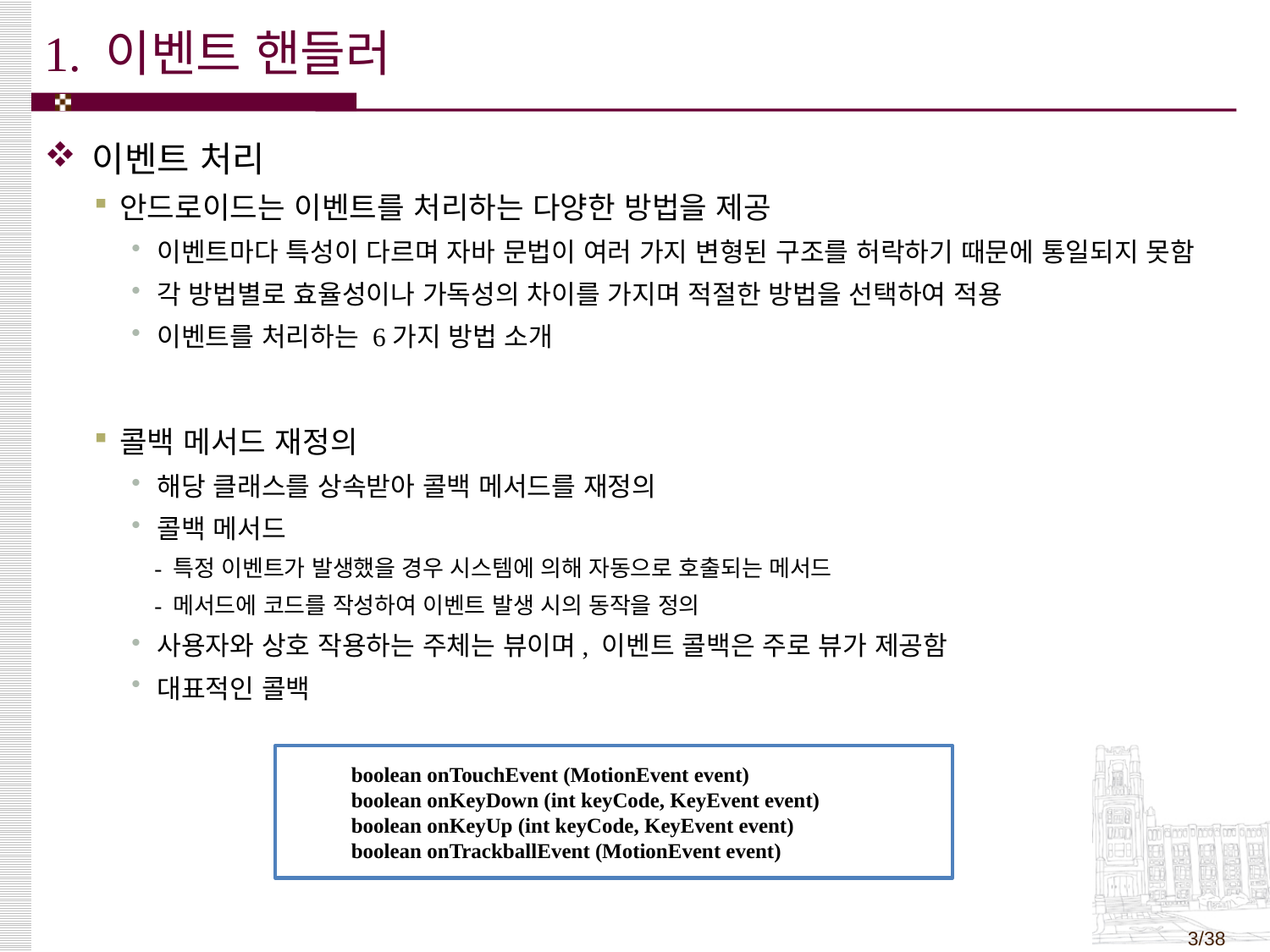

# 1. 이벤트 핸들러
이벤트 처리
안드로이드는 이벤트를 처리하는 다양한 방법을 제공
이벤트마다 특성이 다르며 자바 문법이 여러 가지 변형된 구조를 허락하기 때문에 통일되지 못함
각 방법별로 효율성이나 가독성의 차이를 가지며 적절한 방법을 선택하여 적용
이벤트를 처리하는 6가지 방법 소개

콜백 메서드 재정의
해당 클래스를 상속받아 콜백 메서드를 재정의
콜백 메서드
    - 특정 이벤트가 발생했을 경우 시스템에 의해 자동으로 호출되는 메서드
    - 메서드에 코드를 작성하여 이벤트 발생 시의 동작을 정의
사용자와 상호 작용하는 주체는 뷰이며, 이벤트 콜백은 주로 뷰가 제공함
대표적인 콜백
boolean onTouchEvent (MotionEvent event)
boolean onKeyDown (int keyCode, KeyEvent event)
boolean onKeyUp (int keyCode, KeyEvent event)
boolean onTrackballEvent (MotionEvent event)